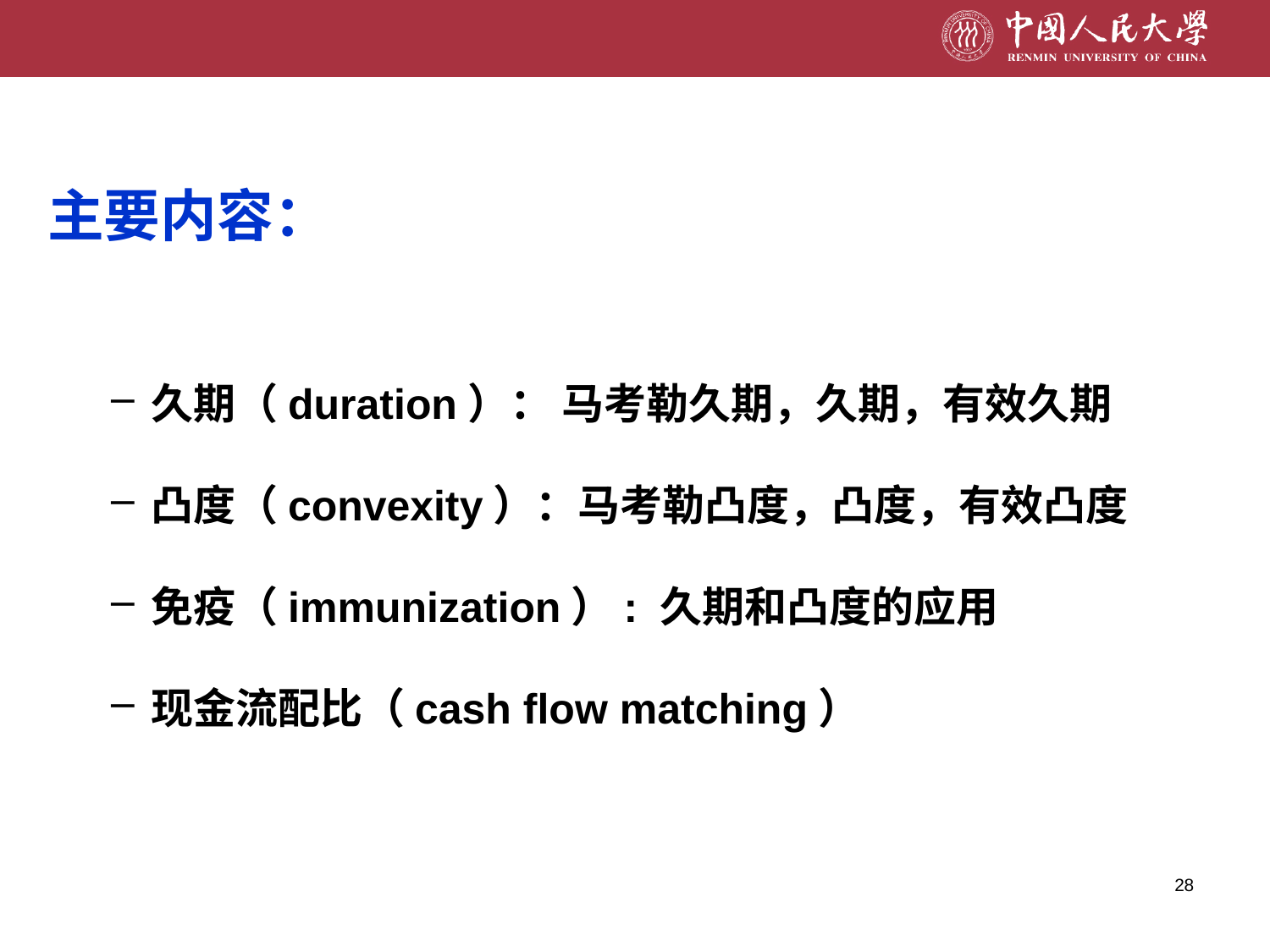

主要内容：

久期（duration）： 马考勒久期，久期，有效久期
凸度（convexity）：马考勒凸度，凸度，有效凸度
免疫（immunization）: 久期和凸度的应用
现金流配比（cash flow matching）
28